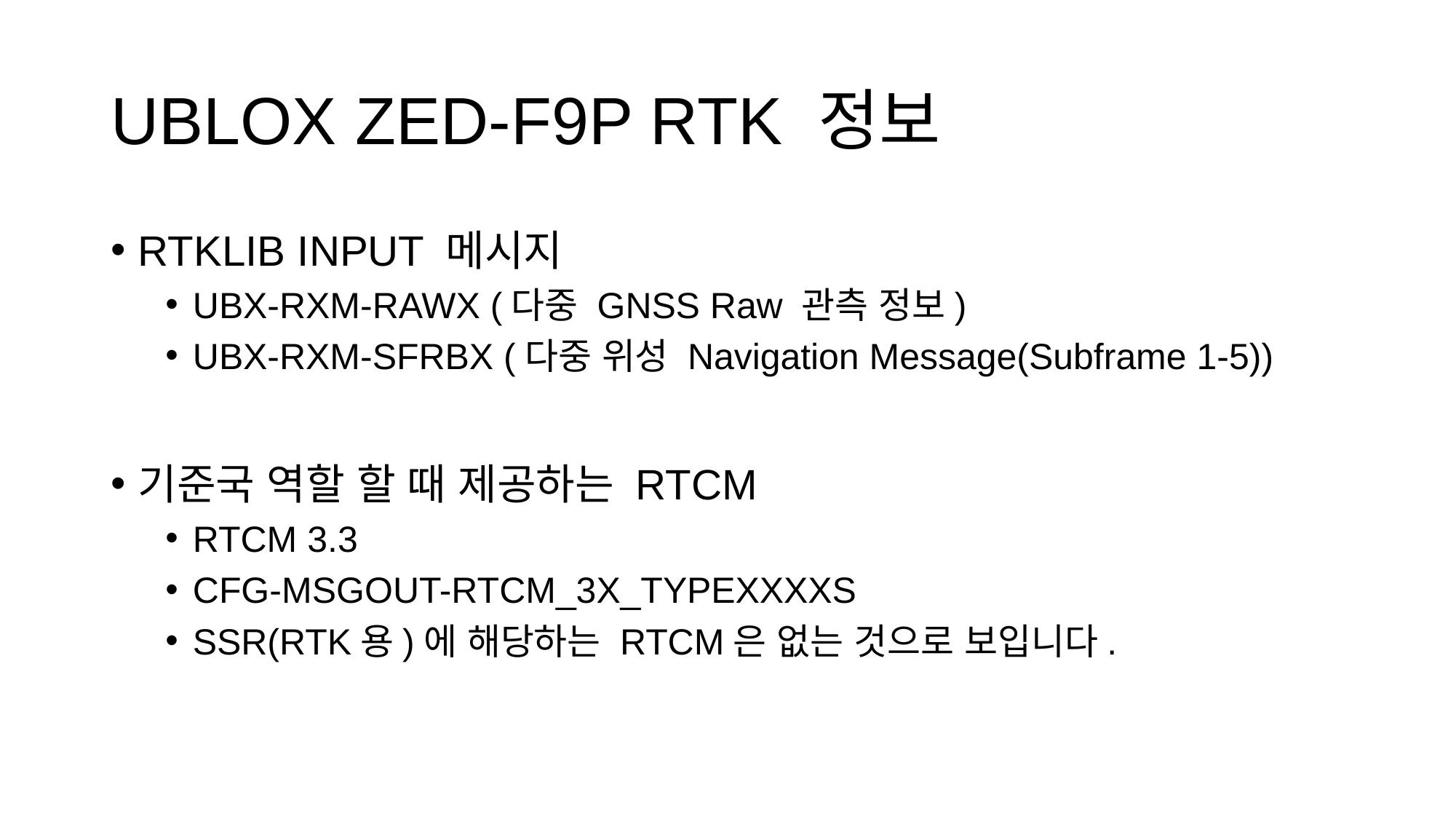

# UBLOX ZED-F9P RTK 정보
RTKLIB INPUT 메시지
UBX-RXM-RAWX (다중 GNSS Raw 관측 정보)
UBX-RXM-SFRBX (다중 위성 Navigation Message(Subframe 1-5))

기준국 역할 할 때 제공하는 RTCM
RTCM 3.3
CFG-MSGOUT-RTCM_3X_TYPEXXXXS
SSR(RTK용)에 해당하는 RTCM은 없는 것으로 보입니다.